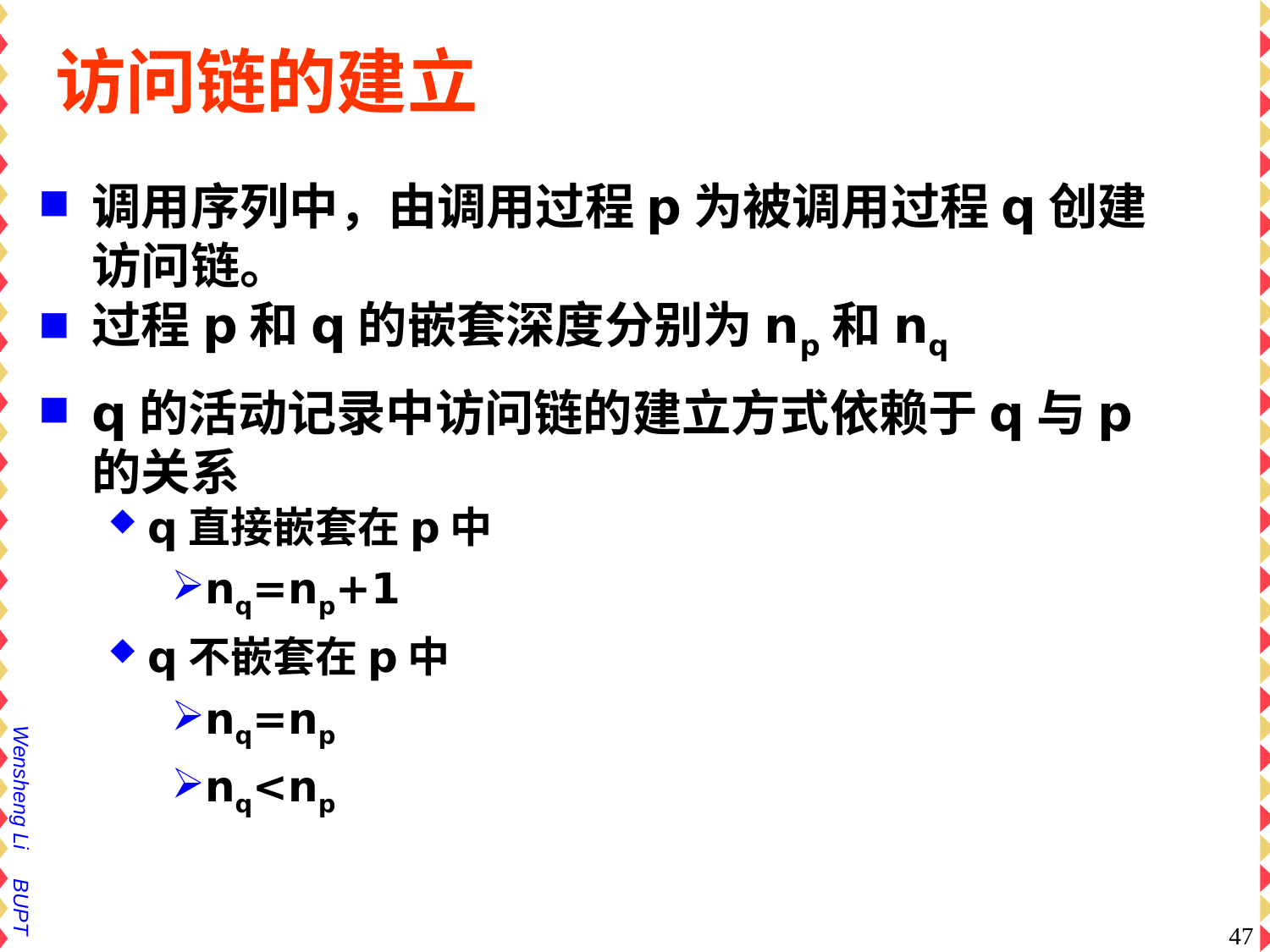

# 访问链的建立
调用序列中，由调用过程p为被调用过程q创建访问链。
过程p和q的嵌套深度分别为np和nq
q的活动记录中访问链的建立方式依赖于q与p的关系
q直接嵌套在p中
nq=np+1
q不嵌套在p中
nq=np
nq<np

47